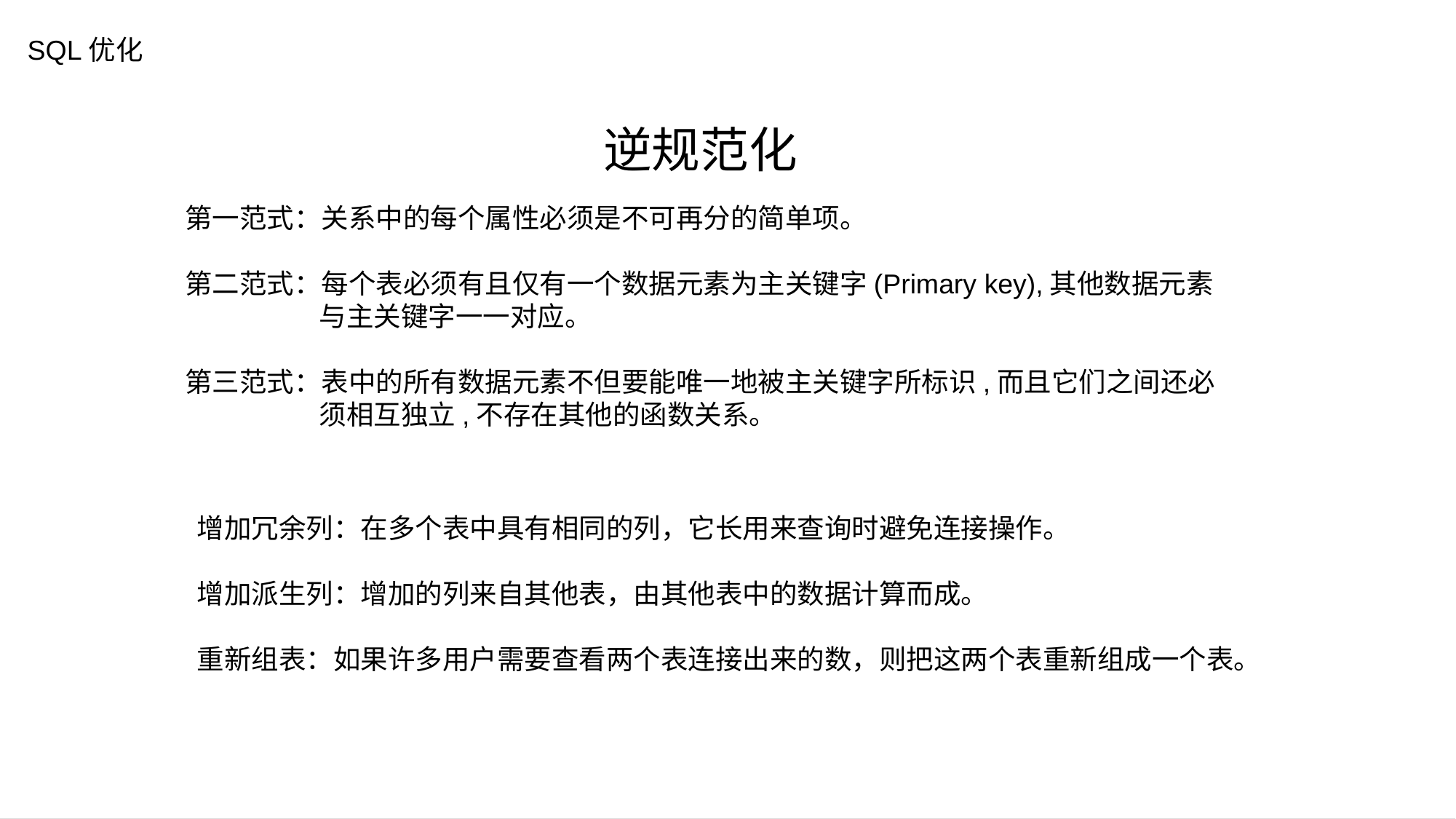

SQL优化
逆规范化
第一范式：关系中的每个属性必须是不可再分的简单项。

第二范式：每个表必须有且仅有一个数据元素为主关键字(Primary key),其他数据元素
	   与主关键字一一对应。

第三范式：表中的所有数据元素不但要能唯一地被主关键字所标识,而且它们之间还必
	   须相互独立,不存在其他的函数关系。
# 空白演示
在此输入您的封面副标题
增加冗余列：在多个表中具有相同的列，它长用来查询时避免连接操作。

增加派生列：增加的列来自其他表，由其他表中的数据计算而成。

重新组表：如果许多用户需要查看两个表连接出来的数，则把这两个表重新组成一个表。